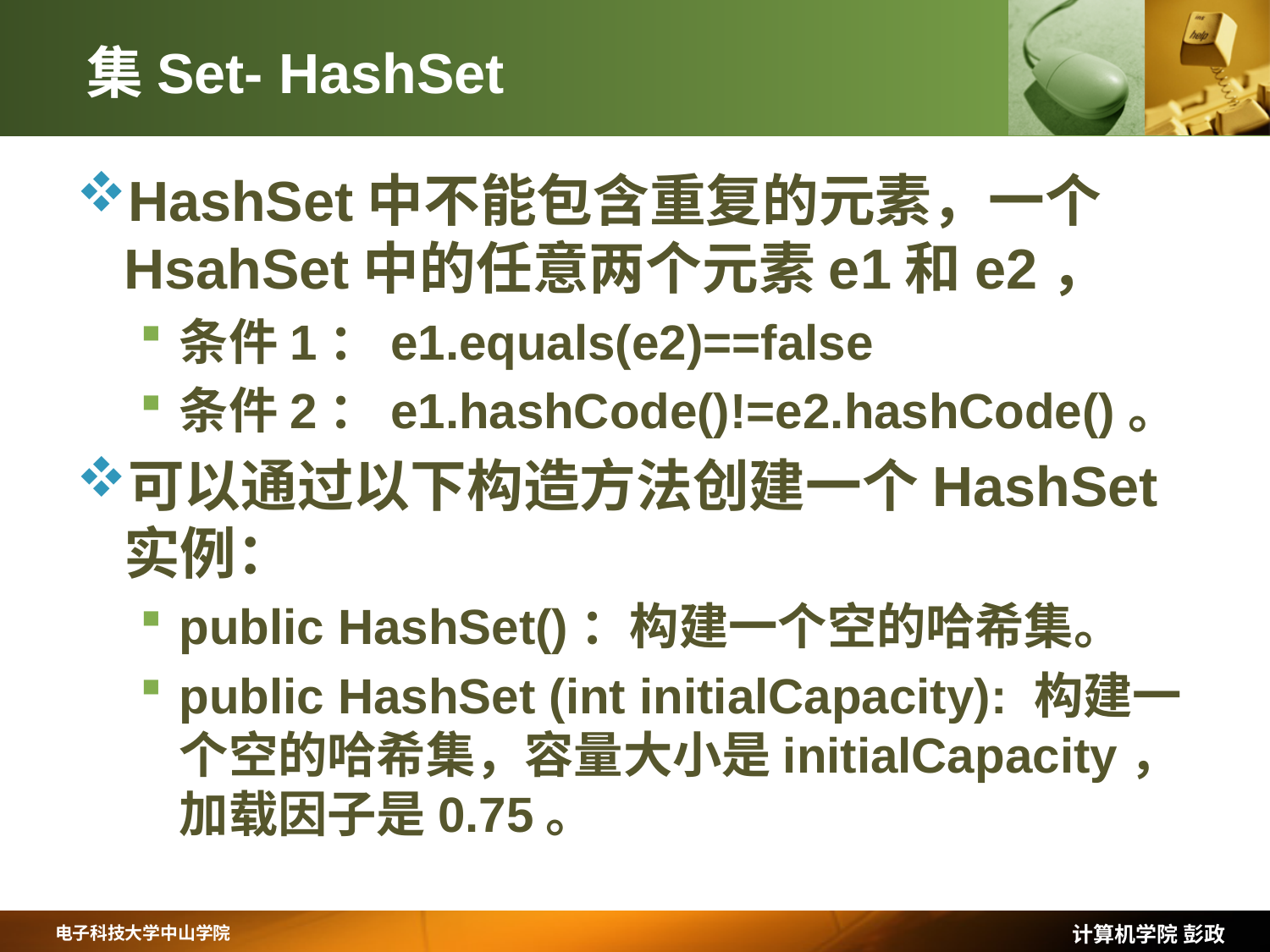

# 集Set- HashSet
HashSet中不能包含重复的元素，一个HsahSet中的任意两个元素e1和e2，
条件1：e1.equals(e2)==false
条件2：e1.hashCode()!=e2.hashCode()。
可以通过以下构造方法创建一个HashSet实例：
public HashSet()：构建一个空的哈希集。
public HashSet (int initialCapacity): 构建一个空的哈希集，容量大小是initialCapacity，加载因子是0.75。
计算机学院 彭政
电子科技大学中山学院